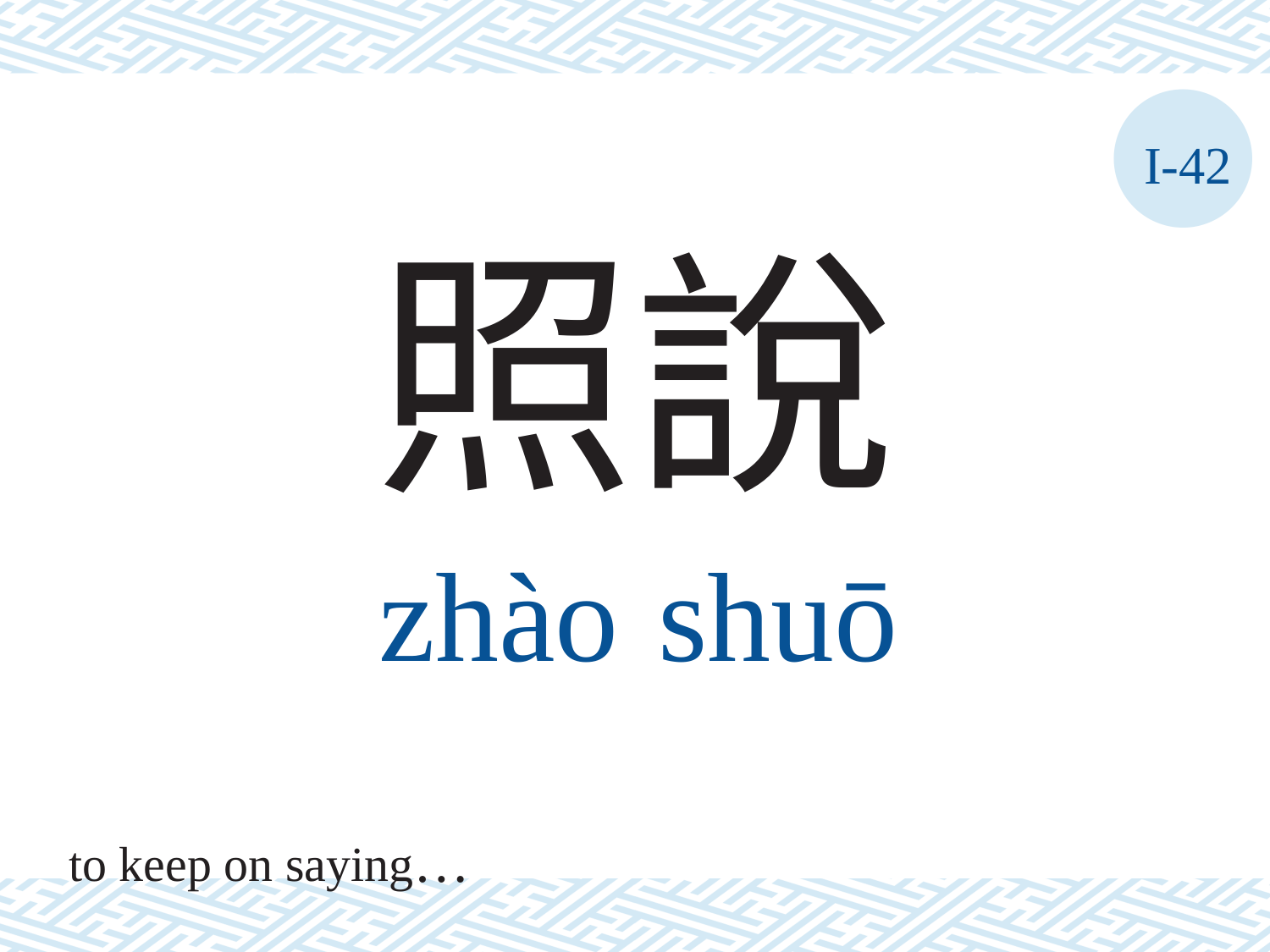

I-42
照說
zhào	shuō
to keep on saying…